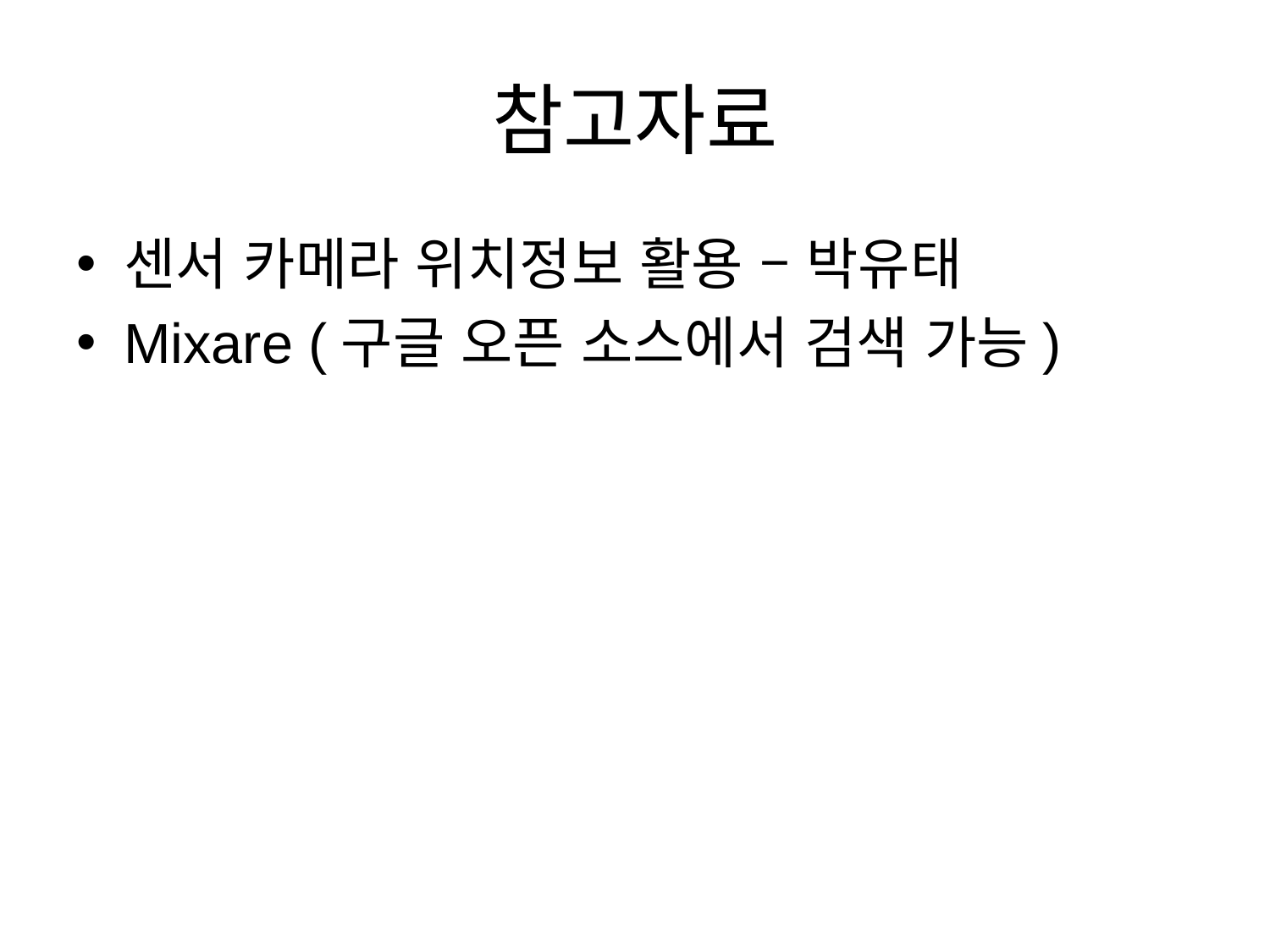

# 참고자료
센서 카메라 위치정보 활용 – 박유태
Mixare (구글 오픈 소스에서 검색 가능)